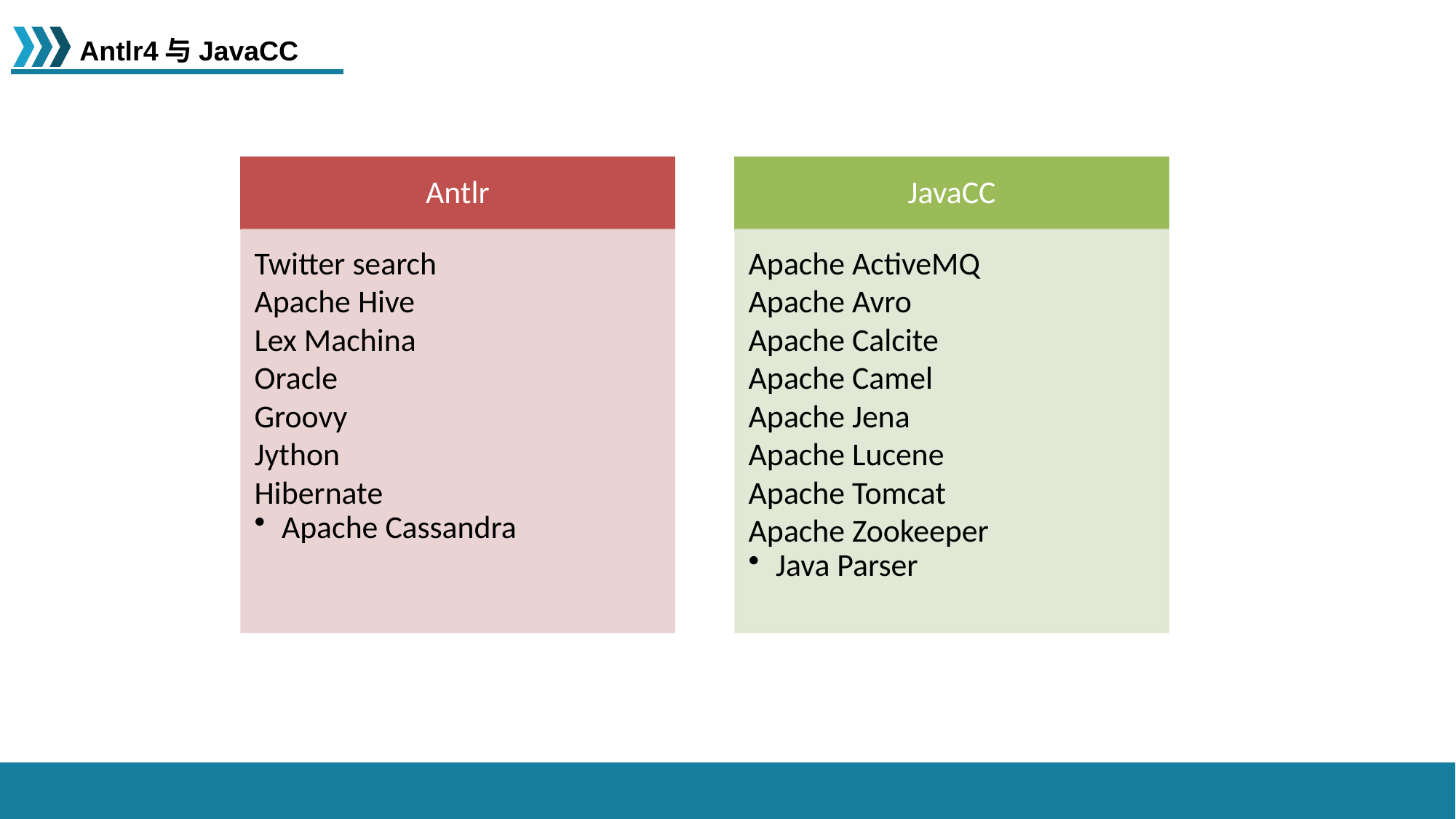

Antlr4与JavaCC
Antlr
Twitter search
Apache Hive
Lex Machina
Oracle
Groovy
Jython
Hibernate
Apache Cassandra
JavaCC
Apache ActiveMQ
Apache Avro
Apache Calcite
Apache Camel
Apache Jena
Apache Lucene
Apache Tomcat
Apache Zookeeper
Java Parser